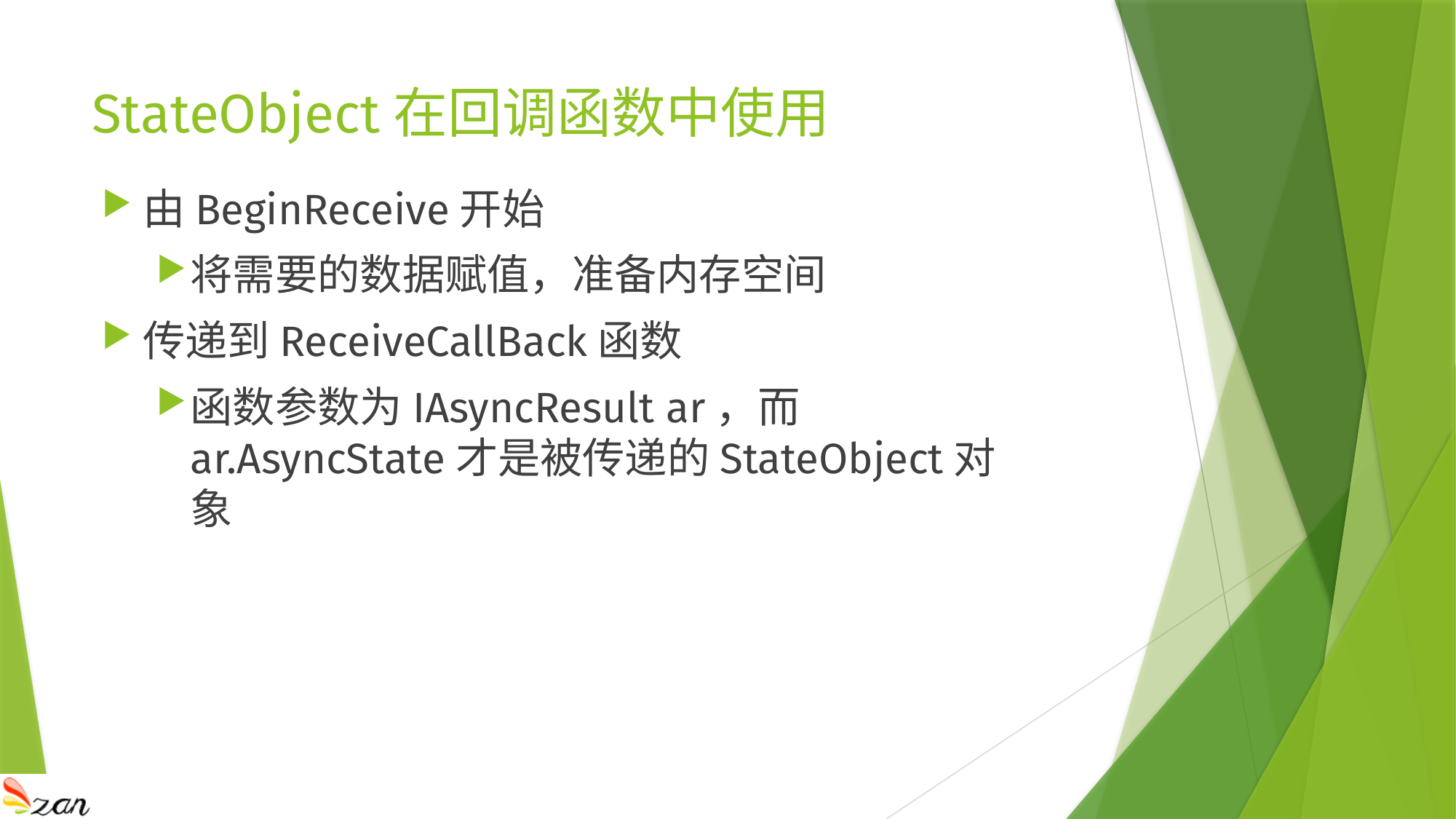

# StateObject在回调函数中使用
由BeginReceive开始
将需要的数据赋值，准备内存空间
传递到ReceiveCallBack函数
函数参数为IAsyncResult ar，而ar.AsyncState才是被传递的StateObject对象